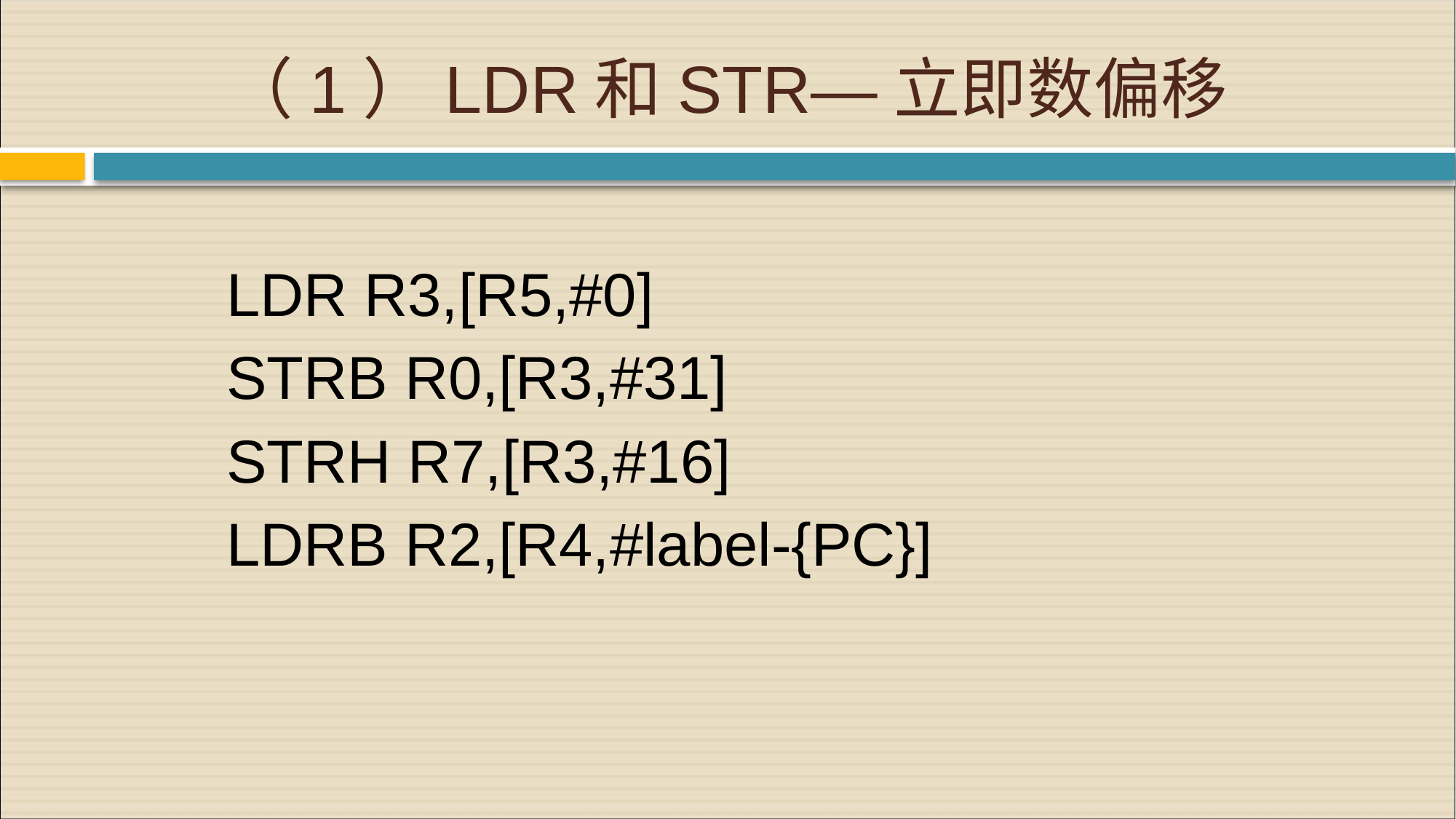

# （1）LDR和STR—立即数偏移

LDR R3,[R5,#0]
STRB R0,[R3,#31]
STRH R7,[R3,#16]
LDRB R2,[R4,#label-{PC}]